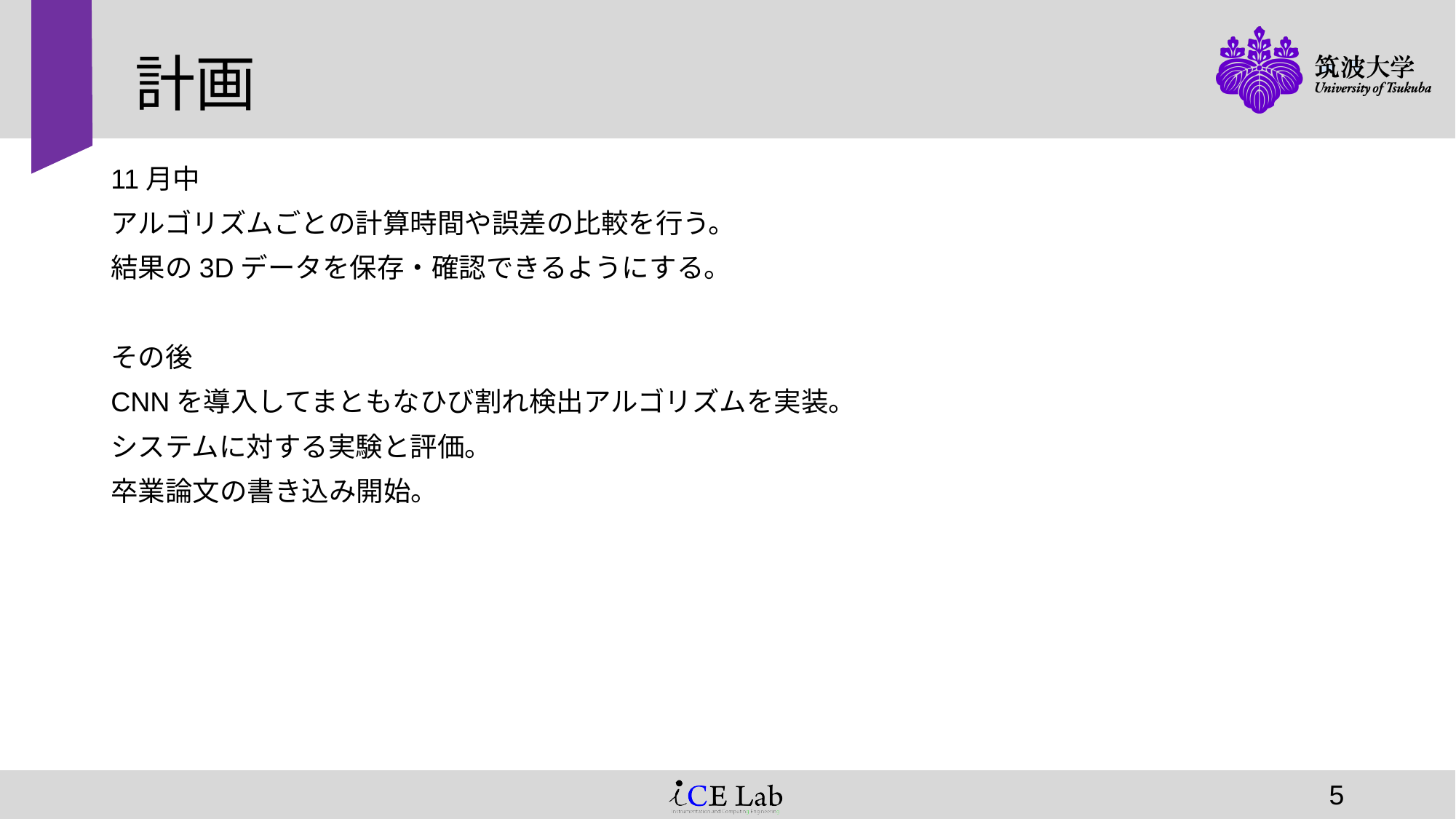

# 計画
11月中
アルゴリズムごとの計算時間や誤差の比較を行う。
結果の3Dデータを保存・確認できるようにする。

その後
CNNを導入してまともなひび割れ検出アルゴリズムを実装。
システムに対する実験と評価。
卒業論文の書き込み開始。
5